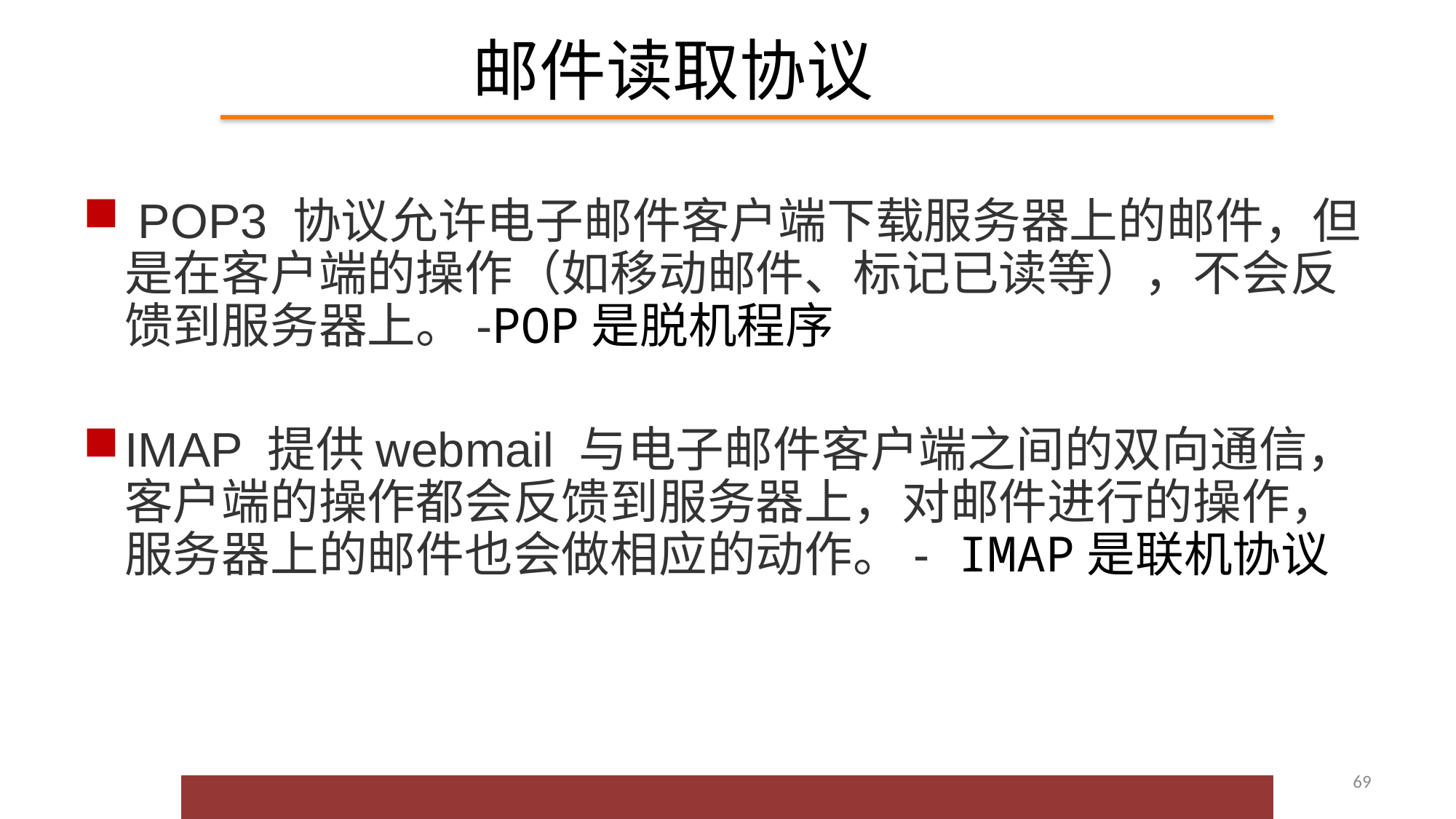

# 邮件读取协议
 POP3 协议允许电子邮件客户端下载服务器上的邮件，但是在客户端的操作（如移动邮件、标记已读等），不会反馈到服务器上。-POP是脱机程序

IMAP 提供webmail 与电子邮件客户端之间的双向通信，客户端的操作都会反馈到服务器上，对邮件进行的操作，服务器上的邮件也会做相应的动作。- IMAP是联机协议

69